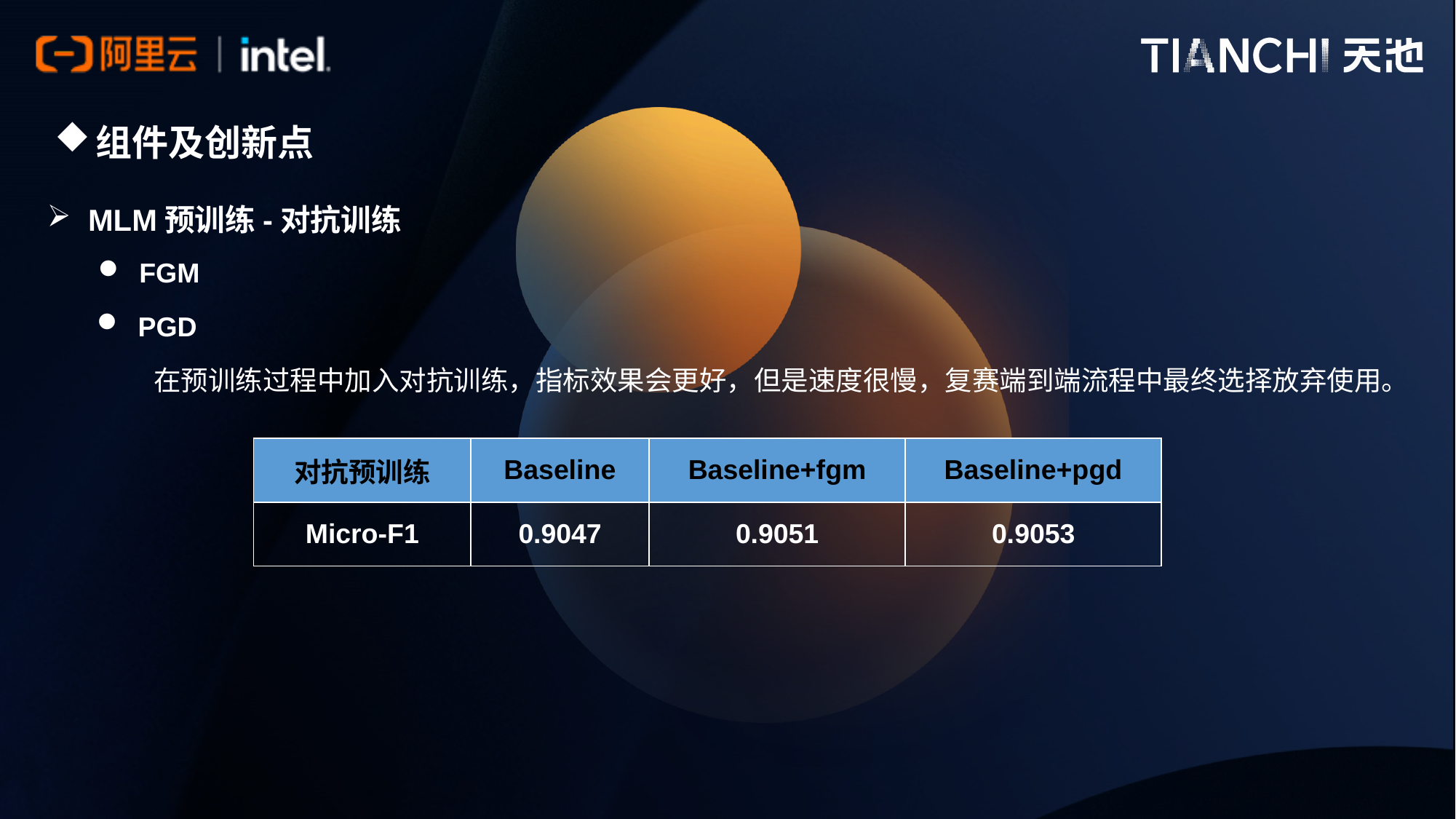

组件及创新点
MLM预训练-对抗训练
FGM
PGD
在预训练过程中加入对抗训练，指标效果会更好，但是速度很慢，复赛端到端流程中最终选择放弃使用。
| 对抗预训练 | Baseline | Baseline+fgm | Baseline+pgd |
| --- | --- | --- | --- |
| Micro-F1 | 0.9047 | 0.9051 | 0.9053 |